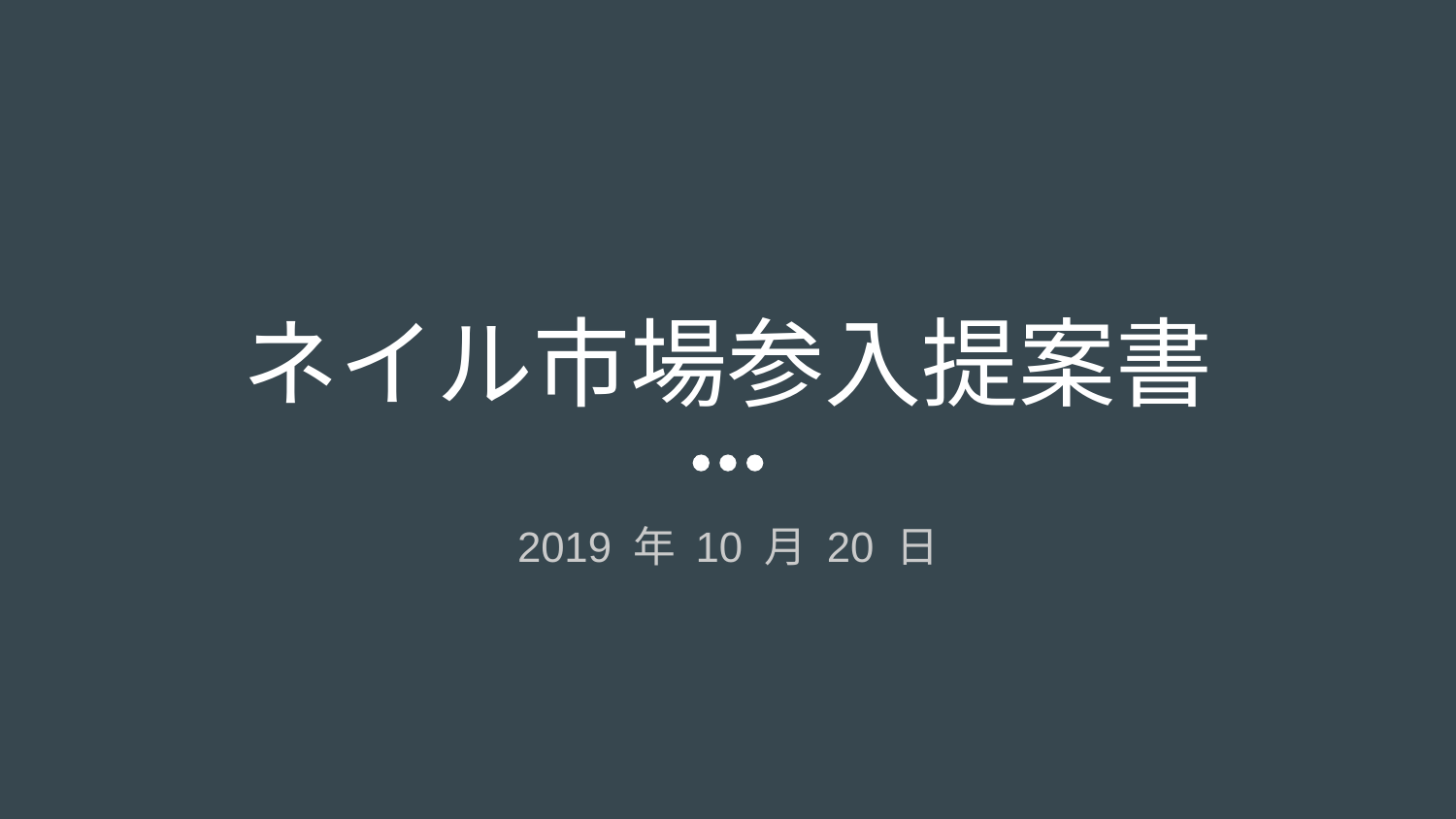

# ネイル市場参入提案書
2019 年 10 月 20 日